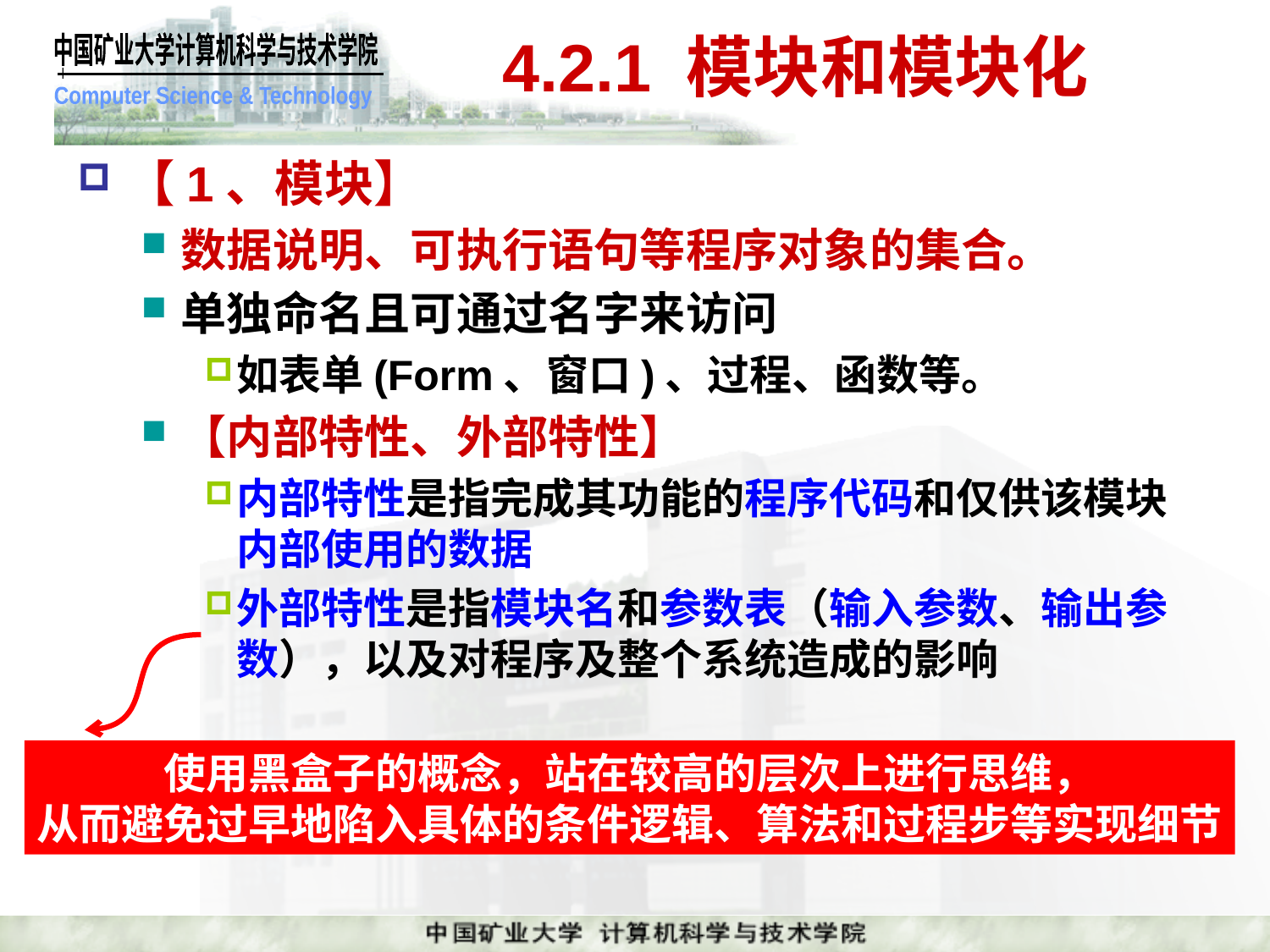

# 4.2.1 模块和模块化
【1、模块】
数据说明、可执行语句等程序对象的集合。
单独命名且可通过名字来访问
如表单(Form、窗口)、过程、函数等。
【内部特性、外部特性】
内部特性是指完成其功能的程序代码和仅供该模块内部使用的数据
外部特性是指模块名和参数表（输入参数、输出参数），以及对程序及整个系统造成的影响
使用黑盒子的概念，站在较高的层次上进行思维，
从而避免过早地陷入具体的条件逻辑、算法和过程步等实现细节
5